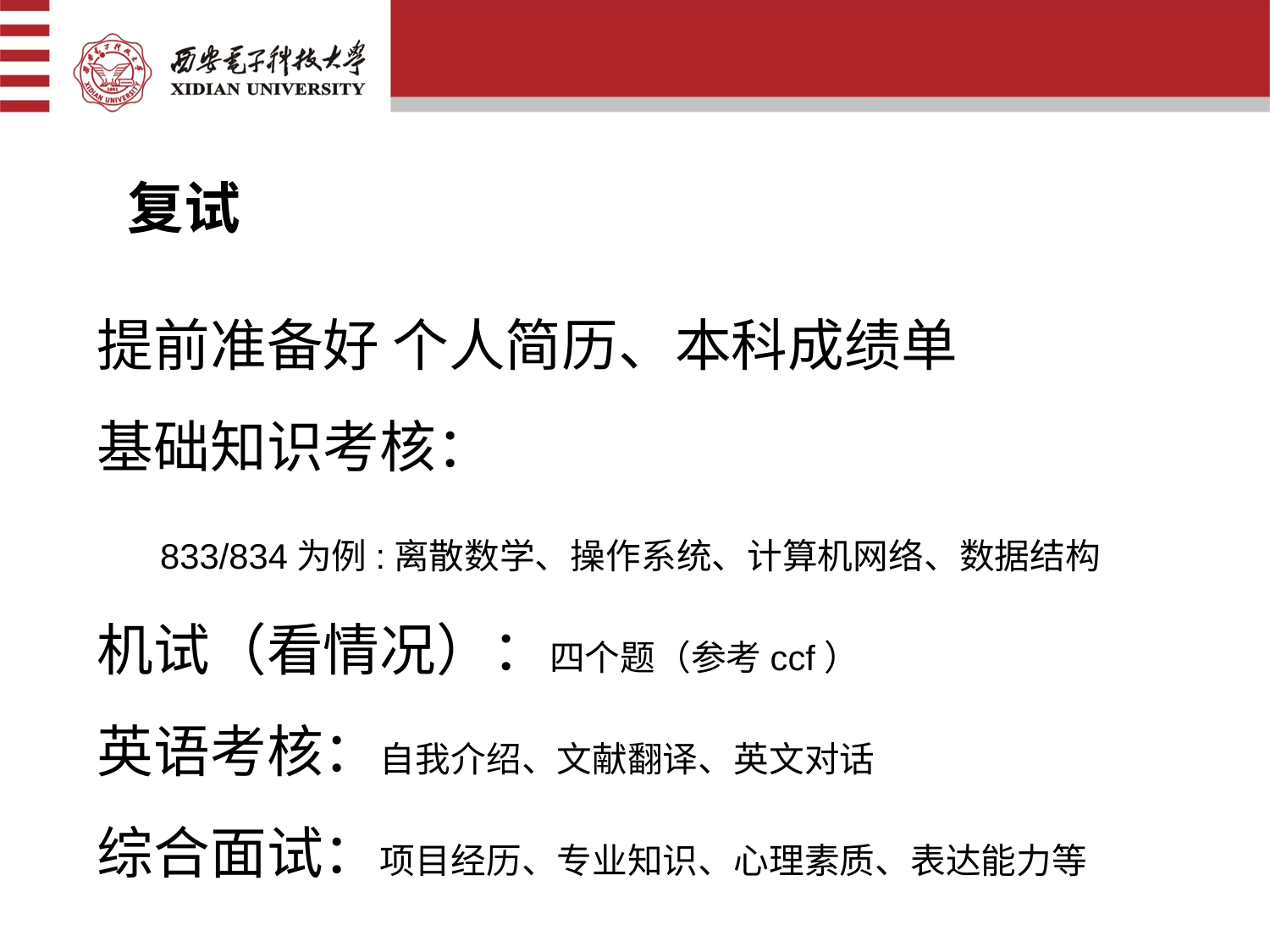

复试
提前准备好 个人简历、本科成绩单
基础知识考核：
    833/834为例:离散数学、操作系统、计算机网络、数据结构
机试（看情况）：四个题（参考ccf）
英语考核：自我介绍、文献翻译、英文对话
综合面试：项目经历、专业知识、心理素质、表达能力等